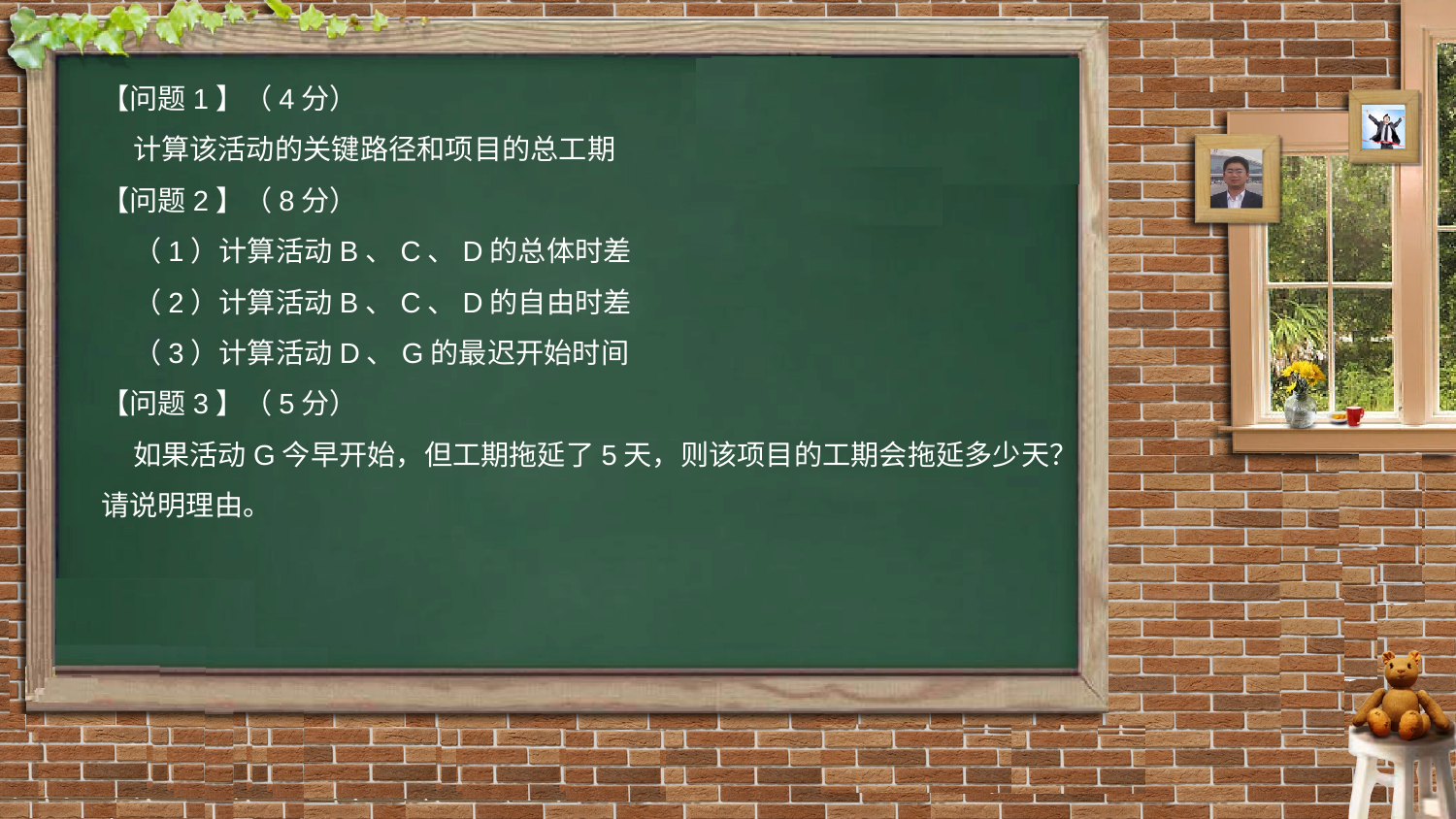

【问题1】（4分）
    计算该活动的关键路径和项目的总工期
【问题2】（8分）
    （1）计算活动B、C、D的总体时差
    （2）计算活动B、C、D的自由时差
    （3）计算活动D、G的最迟开始时间
【问题3】（5分）
    如果活动G今早开始，但工期拖延了5天，则该项目的工期会拖延多少天？请说明理由。